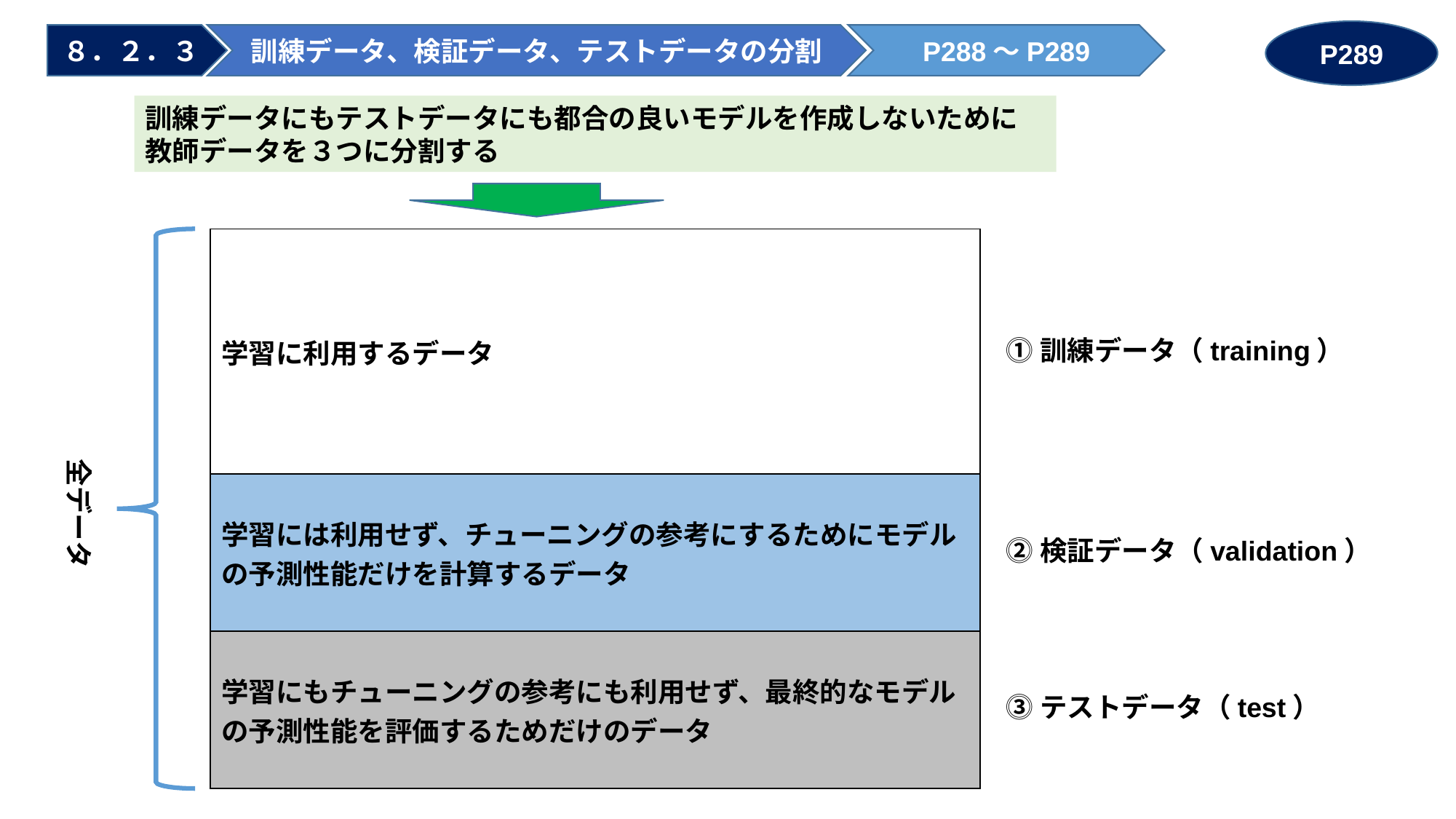

P289
８．２．３
訓練データ、検証データ、テストデータの分割
P288～P289
訓練データにもテストデータにも都合の良いモデルを作成しないために
教師データを３つに分割する

| 学習に利用するデータ |
| --- |
| 学習には利用せず、チューニングの参考にするためにモデルの予測性能だけを計算するデータ |
| 学習にもチューニングの参考にも利用せず、最終的なモデルの予測性能を評価するためだけのデータ |
⓵訓練データ（training）
全データ
⓶検証データ（validation）
⓷テストデータ（test）